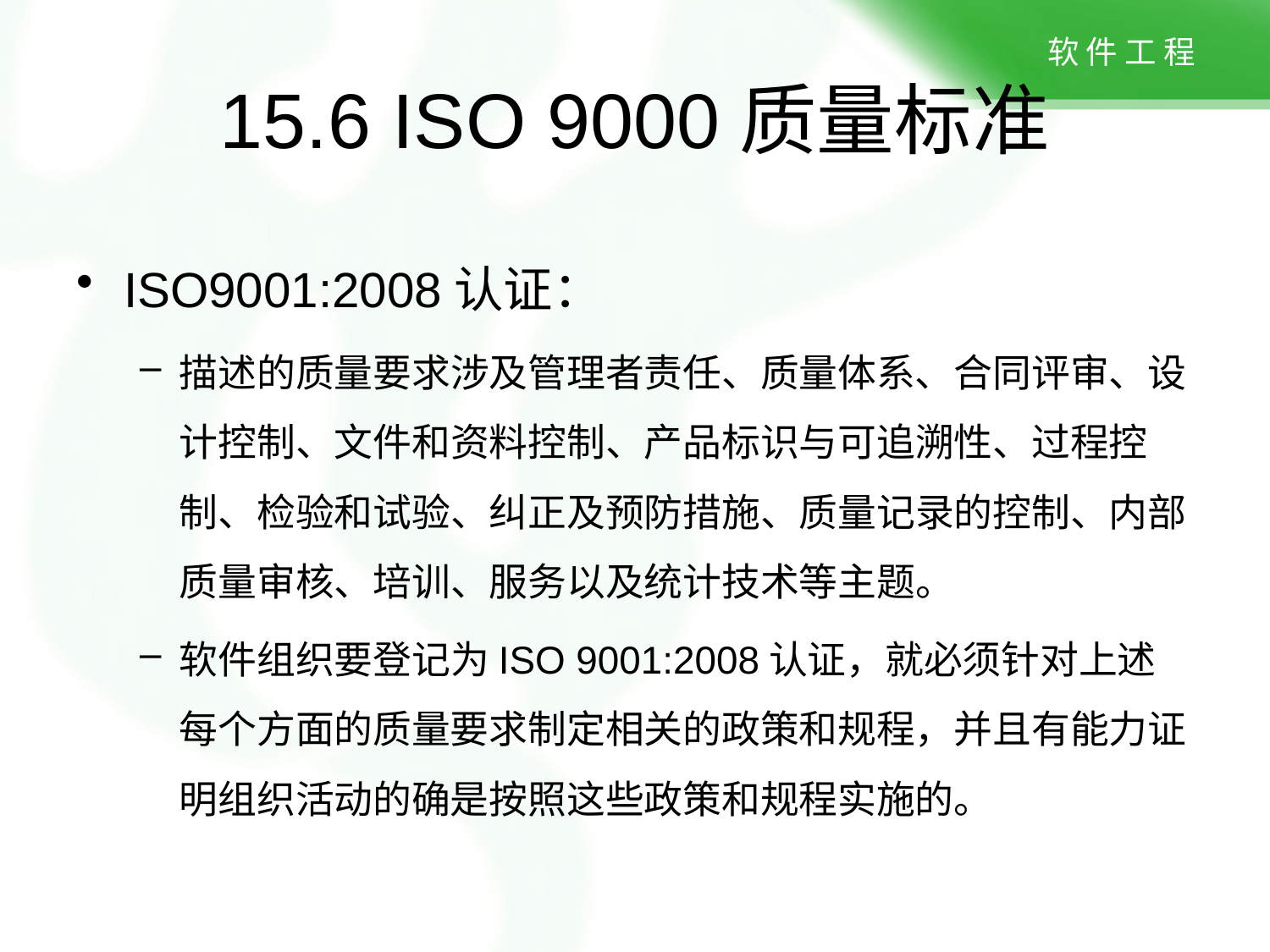

# 15.6 ISO 9000质量标准
ISO9001:2008认证：
描述的质量要求涉及管理者责任、质量体系、合同评审、设计控制、文件和资料控制、产品标识与可追溯性、过程控制、检验和试验、纠正及预防措施、质量记录的控制、内部质量审核、培训、服务以及统计技术等主题。
软件组织要登记为ISO 9001:2008认证，就必须针对上述每个方面的质量要求制定相关的政策和规程，并且有能力证明组织活动的确是按照这些政策和规程实施的。